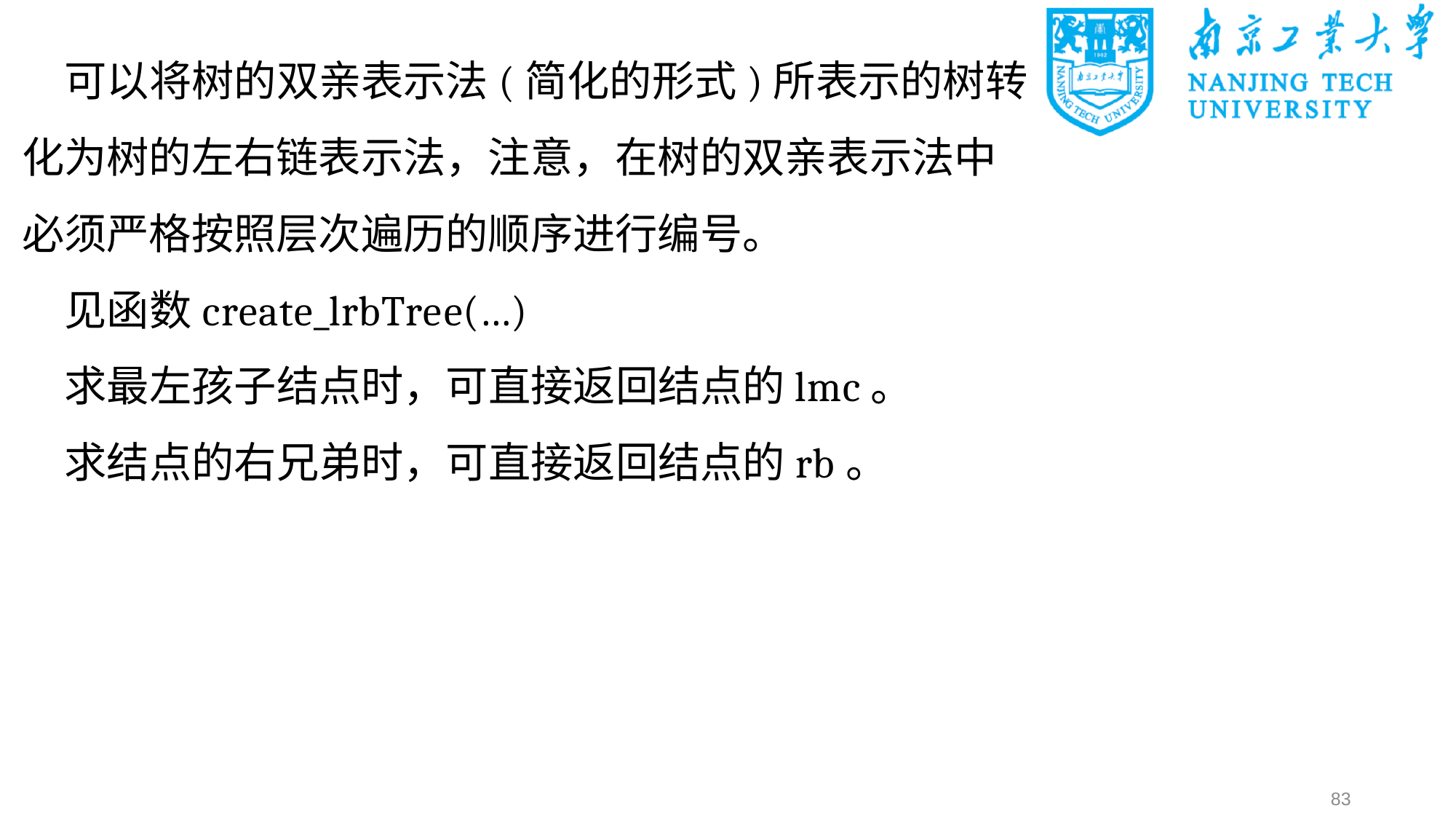

可以将树的双亲表示法(简化的形式)所表示的树转化为树的左右链表示法，注意，在树的双亲表示法中必须严格按照层次遍历的顺序进行编号。
见函数create_lrbTree(…)
求最左孩子结点时，可直接返回结点的lmc。
求结点的右兄弟时，可直接返回结点的rb。
83